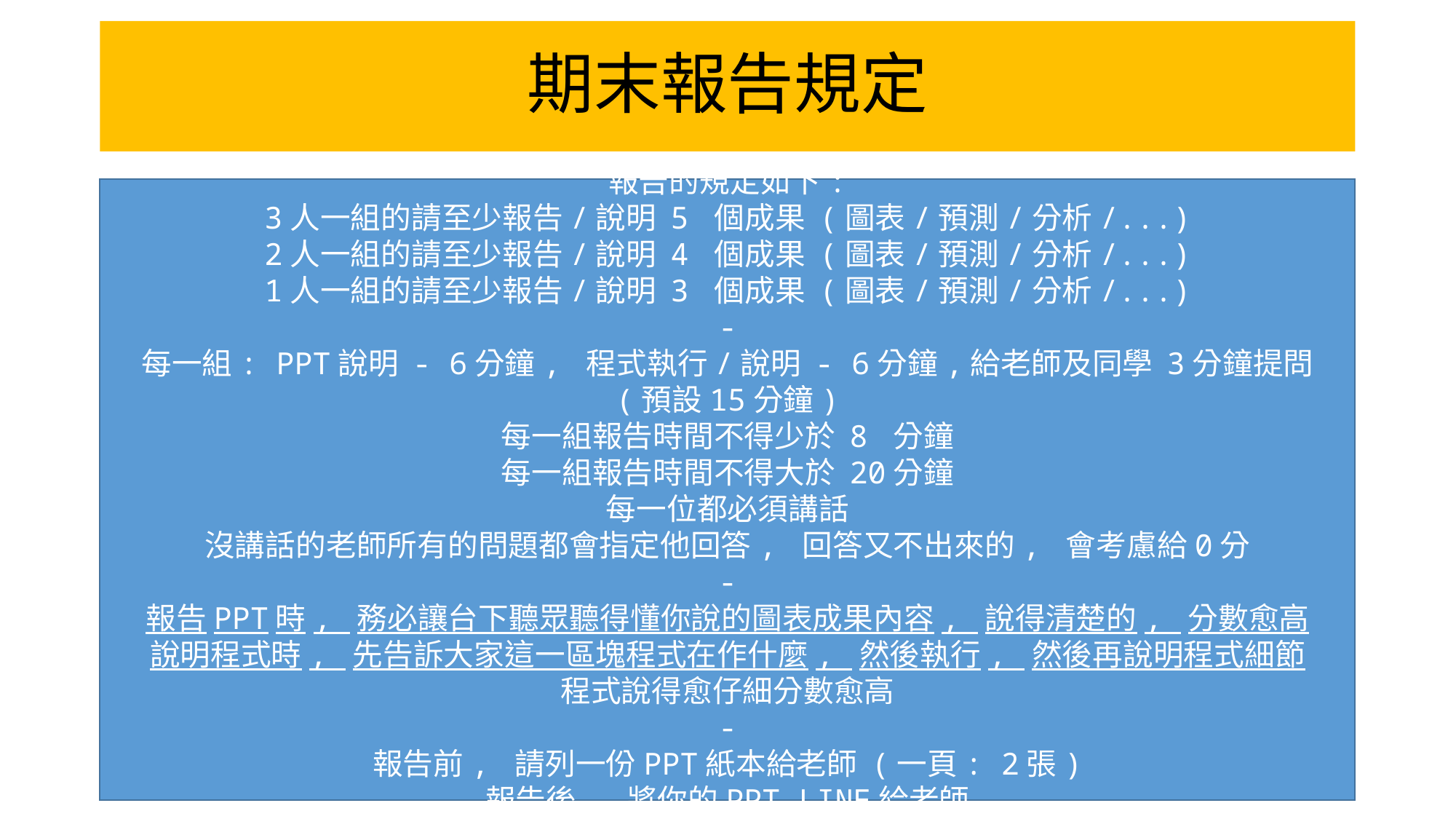

# 期末報告規定
報告的規定如下:
3人一組的請至少報告/說明 5 個成果 (圖表/預測/分析/...)
2人一組的請至少報告/說明 4 個成果 (圖表/預測/分析/...)
1人一組的請至少報告/說明 3 個成果 (圖表/預測/分析/...)
-
每一組: PPT說明 - 6分鐘, 程式執行/說明 - 6分鐘,給老師及同學 3分鐘提問 (預設15分鐘)
每一組報告時間不得少於 8 分鐘
每一組報告時間不得大於 20分鐘
每一位都必須講話
沒講話的老師所有的問題都會指定他回答, 回答又不出來的, 會考慮給0分
-
報告PPT時, 務必讓台下聽眾聽得懂你說的圖表成果內容, 說得清楚的, 分數愈高
說明程式時, 先告訴大家這一區塊程式在作什麼, 然後執行, 然後再說明程式細節
程式說得愈仔細分數愈高
-
報告前, 請列一份PPT紙本給老師 (一頁: 2張)
報告後, 將你的PPT LINE給老師